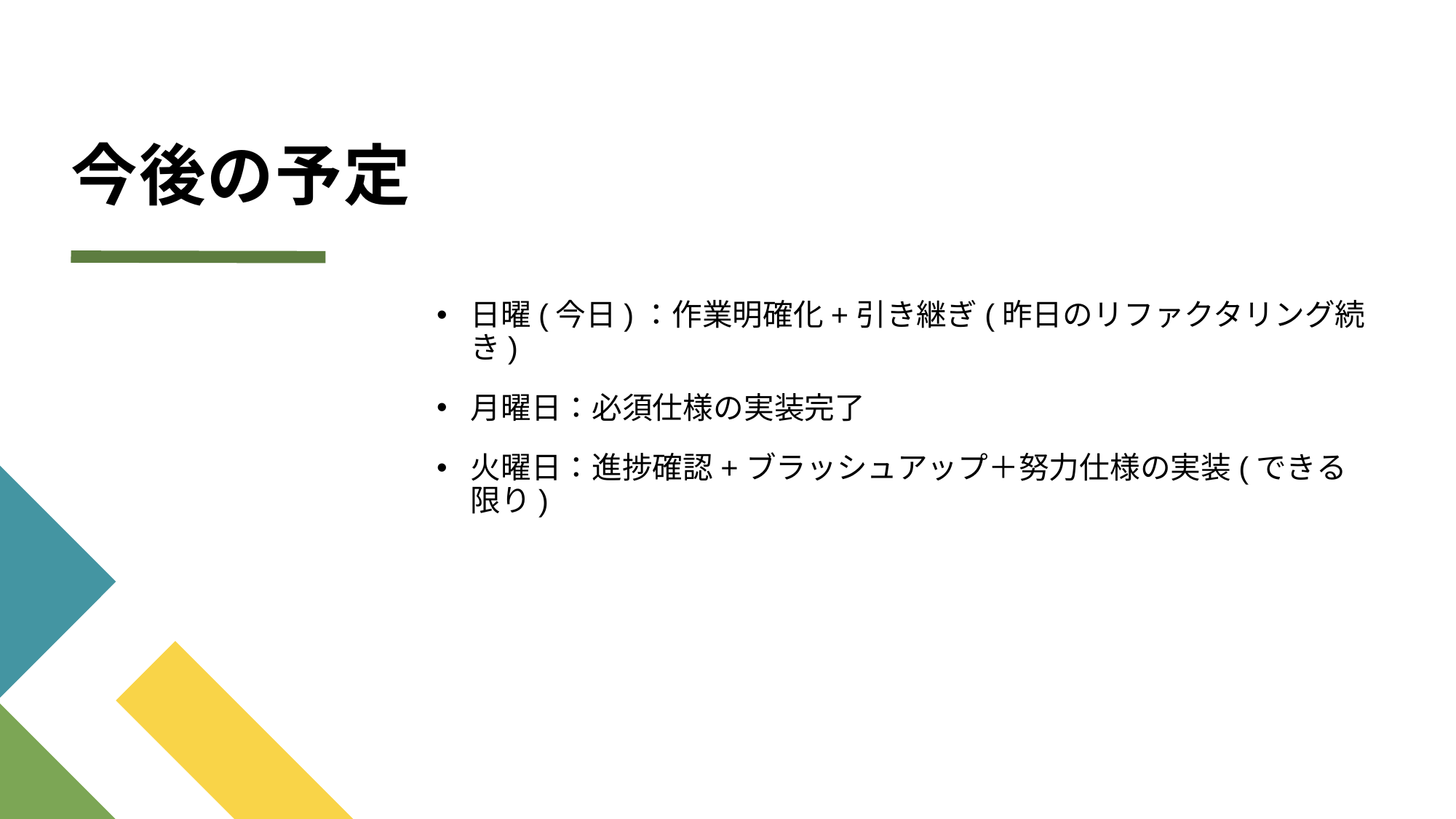

# 今後の予定
日曜(今日)：作業明確化+引き継ぎ(昨日のリファクタリング続き)
月曜日：必須仕様の実装完了
火曜日：進捗確認+ブラッシュアップ＋努力仕様の実装(できる限り)